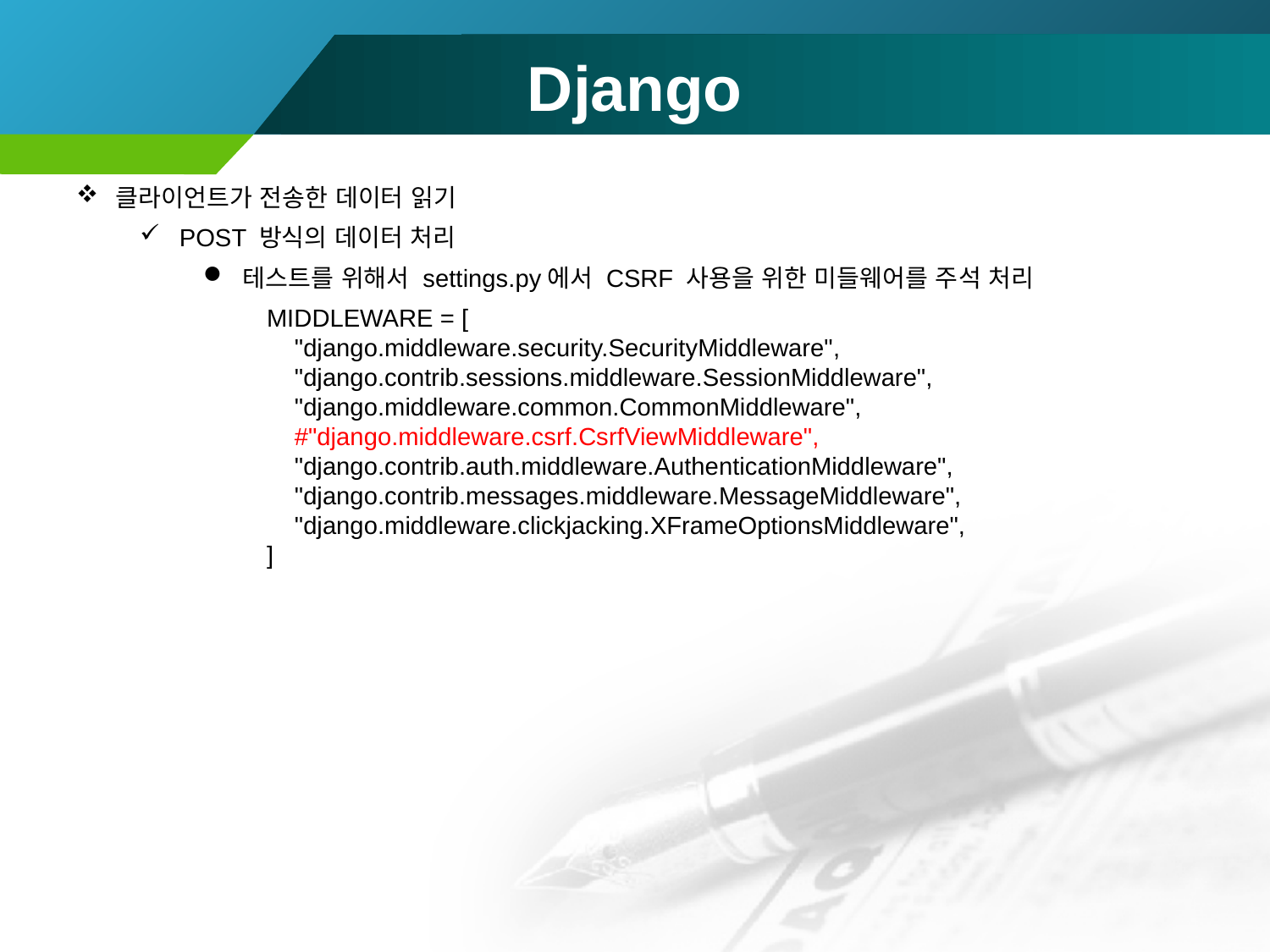

# Django
클라이언트가 전송한 데이터 읽기
POST 방식의 데이터 처리
테스트를 위해서 settings.py에서 CSRF 사용을 위한 미들웨어를 주석 처리
MIDDLEWARE = [
    "django.middleware.security.SecurityMiddleware",
    "django.contrib.sessions.middleware.SessionMiddleware",
    "django.middleware.common.CommonMiddleware",
    #"django.middleware.csrf.CsrfViewMiddleware",
    "django.contrib.auth.middleware.AuthenticationMiddleware",
    "django.contrib.messages.middleware.MessageMiddleware",
    "django.middleware.clickjacking.XFrameOptionsMiddleware",
]